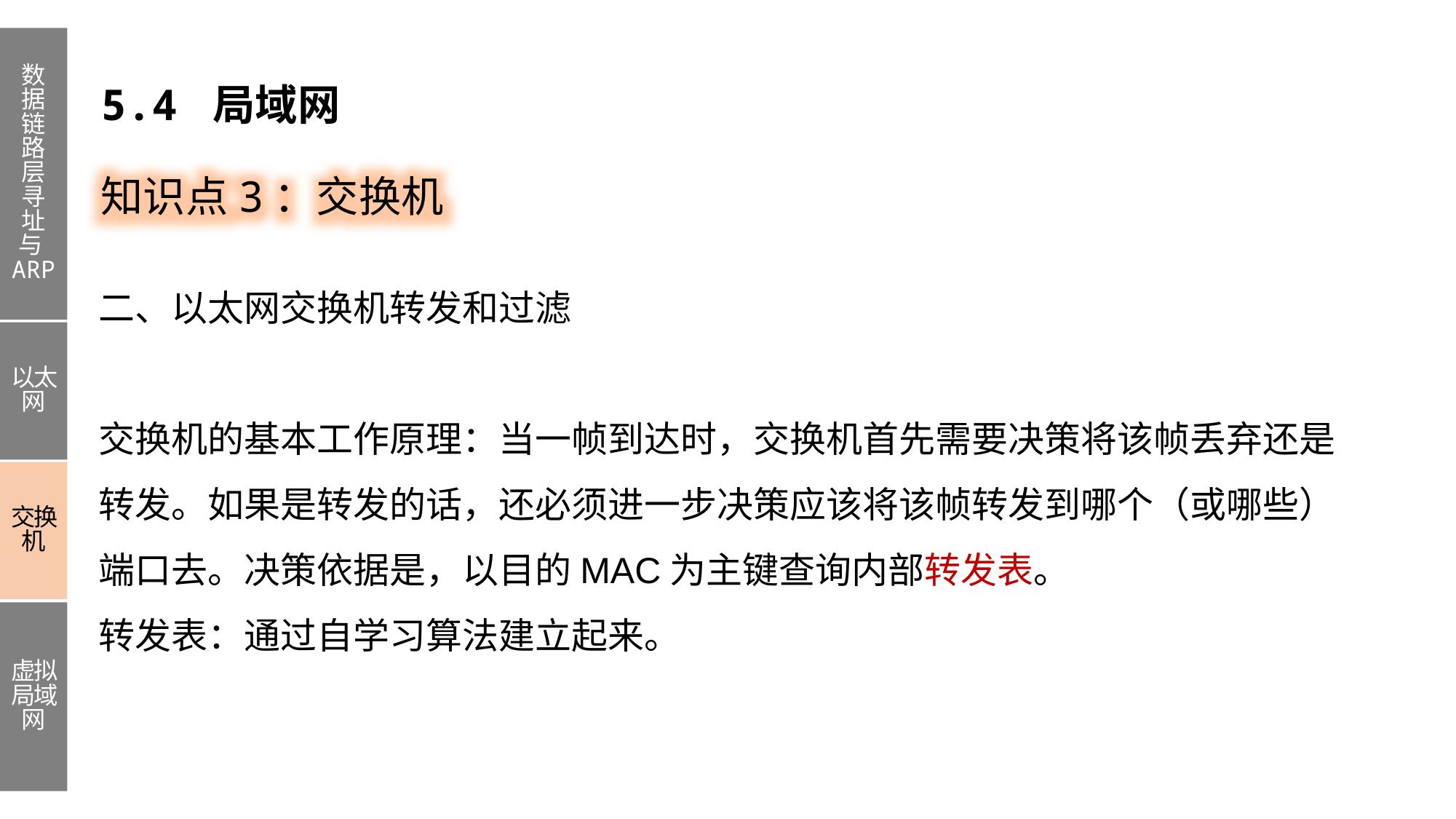

数据链路层寻址与ARP
以太网
交换机
虚拟局域网
5.4 局域网
知识点3：交换机
二、以太网交换机转发和过滤

交换机的基本工作原理：当一帧到达时，交换机首先需要决策将该帧丢弃还是转发。如果是转发的话，还必须进一步决策应该将该帧转发到哪个（或哪些）端口去。决策依据是，以目的MAC为主键查询内部转发表。
转发表：通过自学习算法建立起来。